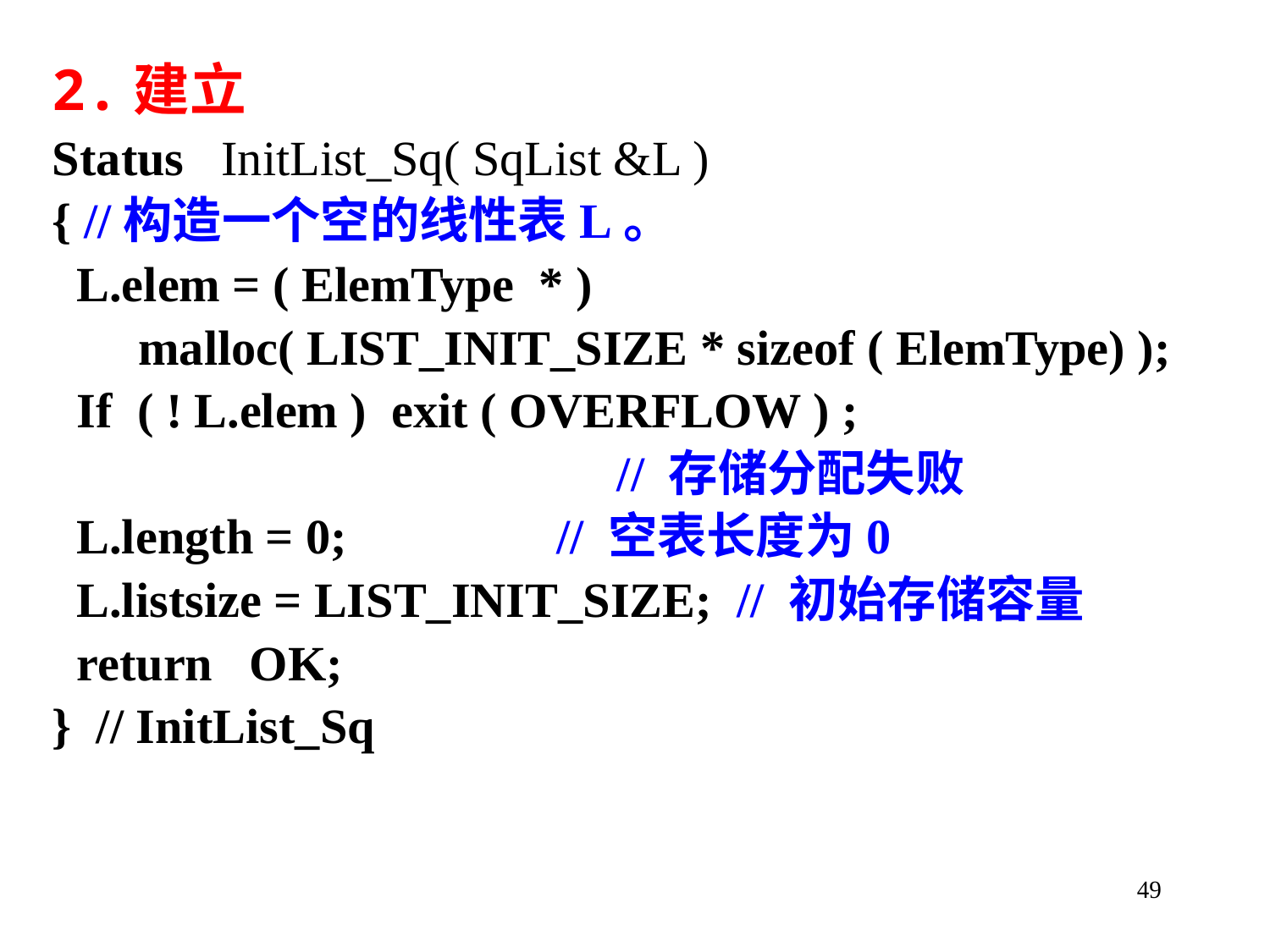

2.建立
Status   InitList_Sq( SqList &L )
{ //构造一个空的线性表L。
  L.elem = ( ElemType  * )
       malloc( LIST_INIT_SIZE * sizeof ( ElemType) );
  If  ( ! L.elem )  exit ( OVERFLOW ) ;
                                              // 存储分配失败
  L.length = 0;                 // 空表长度为0
  L.listsize = LIST_INIT_SIZE;  // 初始存储容量
  return   OK;
}  // InitList_Sq
49